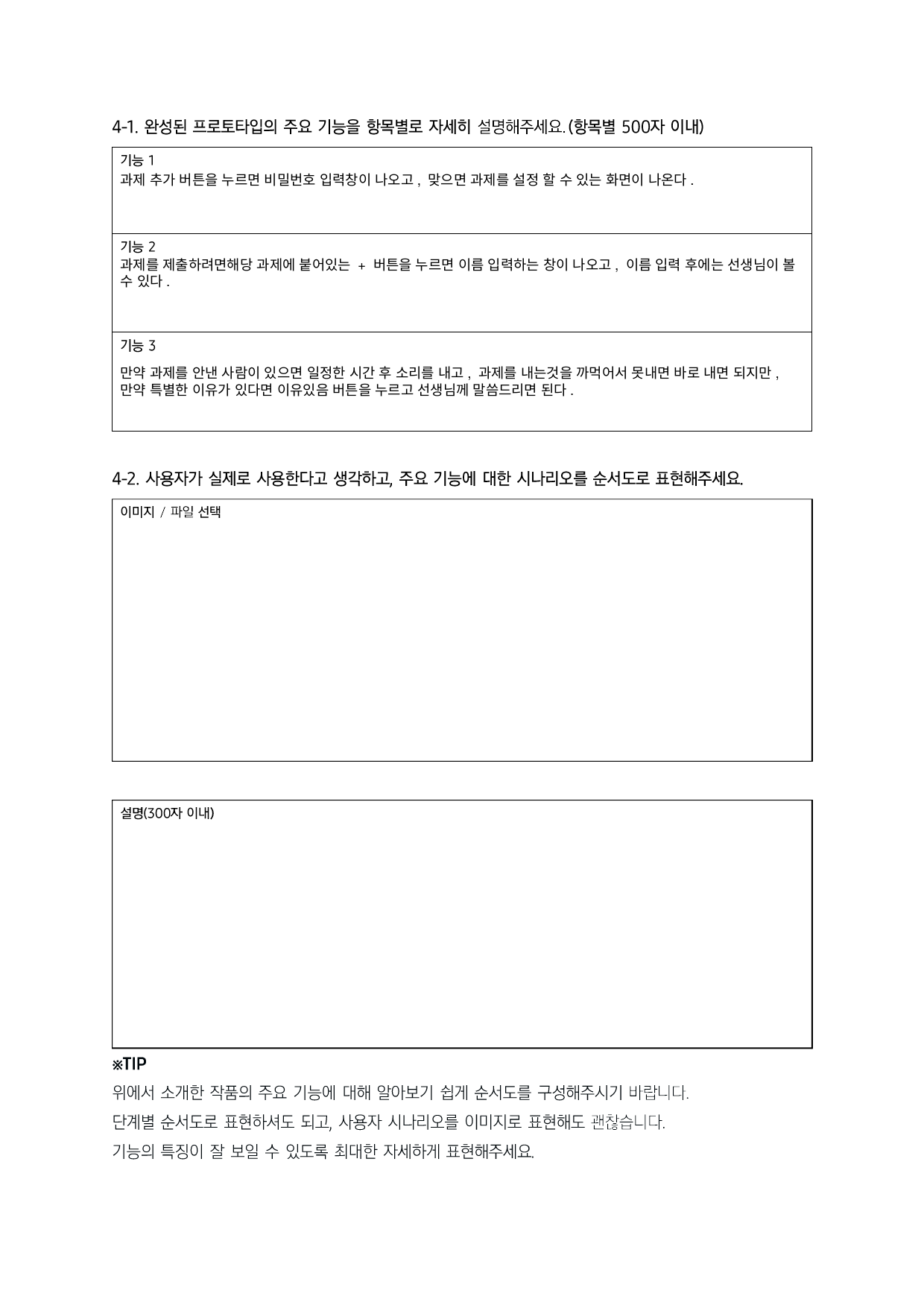

|  |
| --- |
|  |
|  |

과제 추가 버튼을 누르면 비밀번호 입력창이 나오고, 맞으면 과제를 설정 할 수 있는 화면이 나온다.

과제를 제출하려면해당 과제에 붙어있는 + 버튼을 누르면 이름 입력하는 창이 나오고, 이름 입력 후에는 선생님이 볼 수 있다.

만약 과제를 안낸 사람이 있으면 일정한 시간 후 소리를 내고, 과제를 내는것을 까먹어서 못내면 바로 내면 되지만, 만약 특별한 이유가 있다면 이유있음 버튼을 누르고 선생님께 말씀드리면 된다.